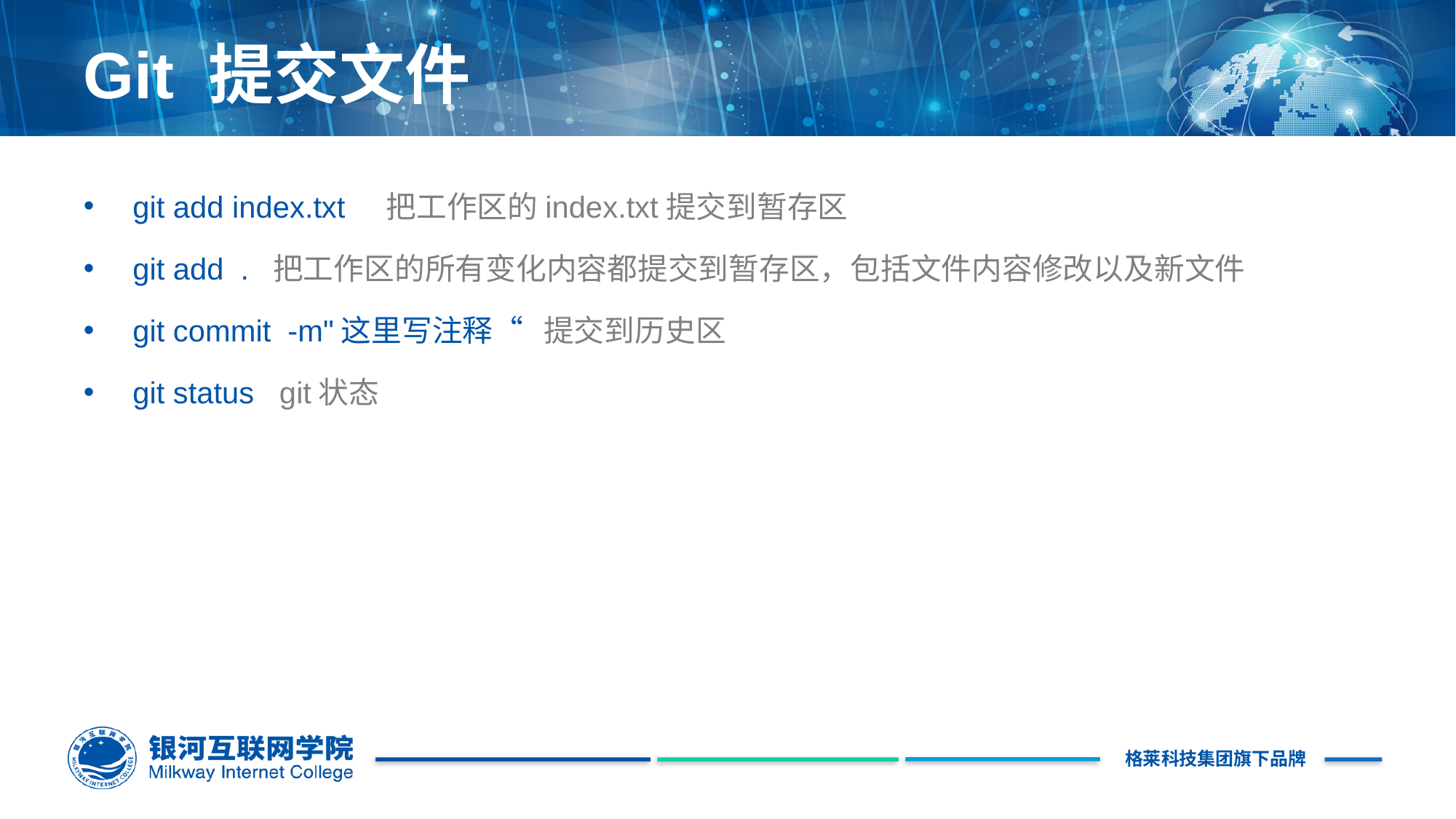

# Git 提交文件
git add index.txt    把工作区的index.txt提交到暂存区
git add  .  把工作区的所有变化内容都提交到暂存区，包括文件内容修改以及新文件
git commit  -m"这里写注释“   提交到历史区
git status   git状态